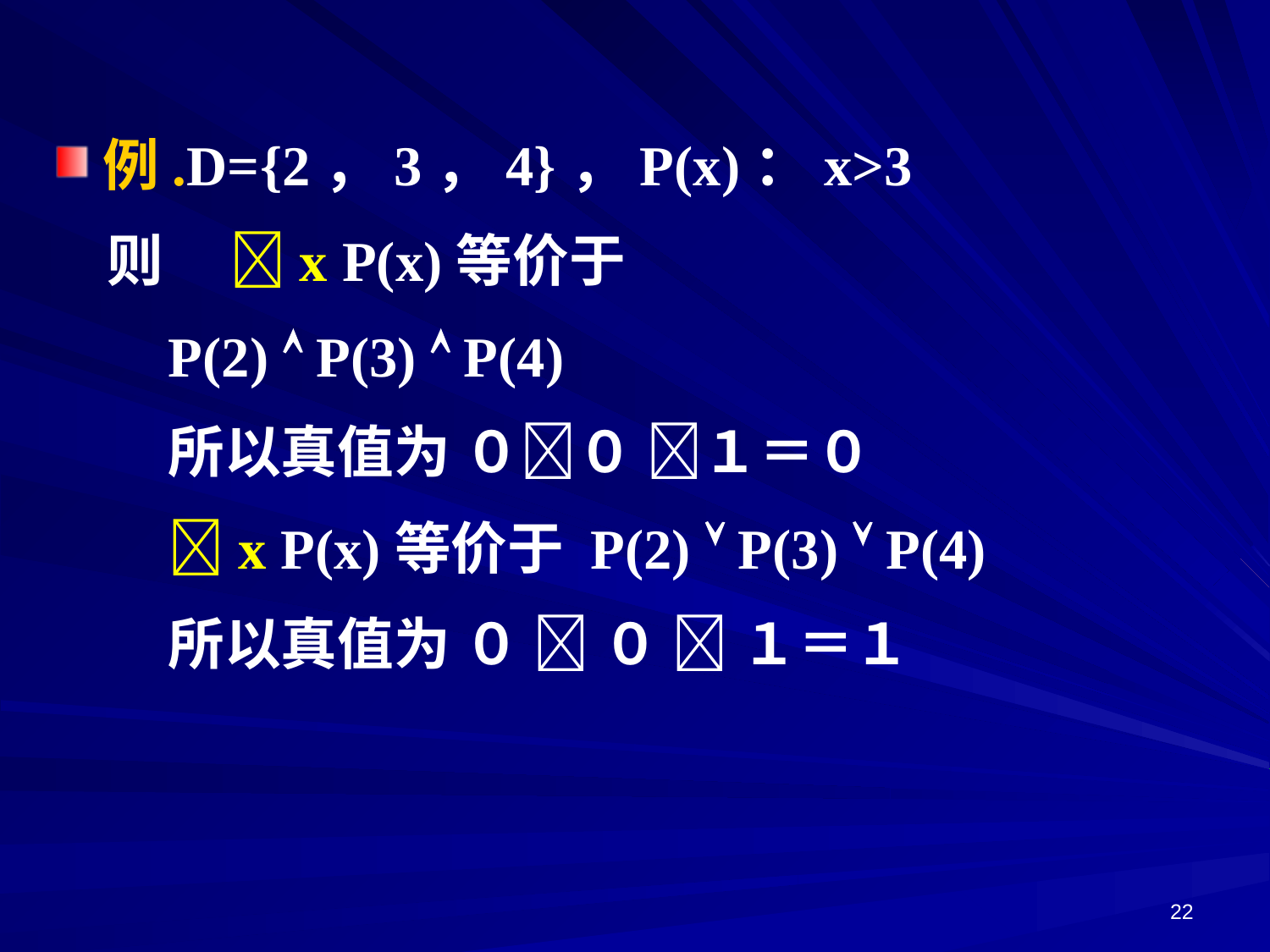

例.D={2，3，4}，P(x)：x>3
   则	∀x P(x)等价于
        P(2) ∧ P(3) ∧ P(4)
　　所以真值为 ０∧０ ∧１＝０
　　∃x P(x)等价于 P(2) ∨ P(3) ∨ P(4)
　　所以真值为 ０ ∨ ０ ∨ １＝１
22